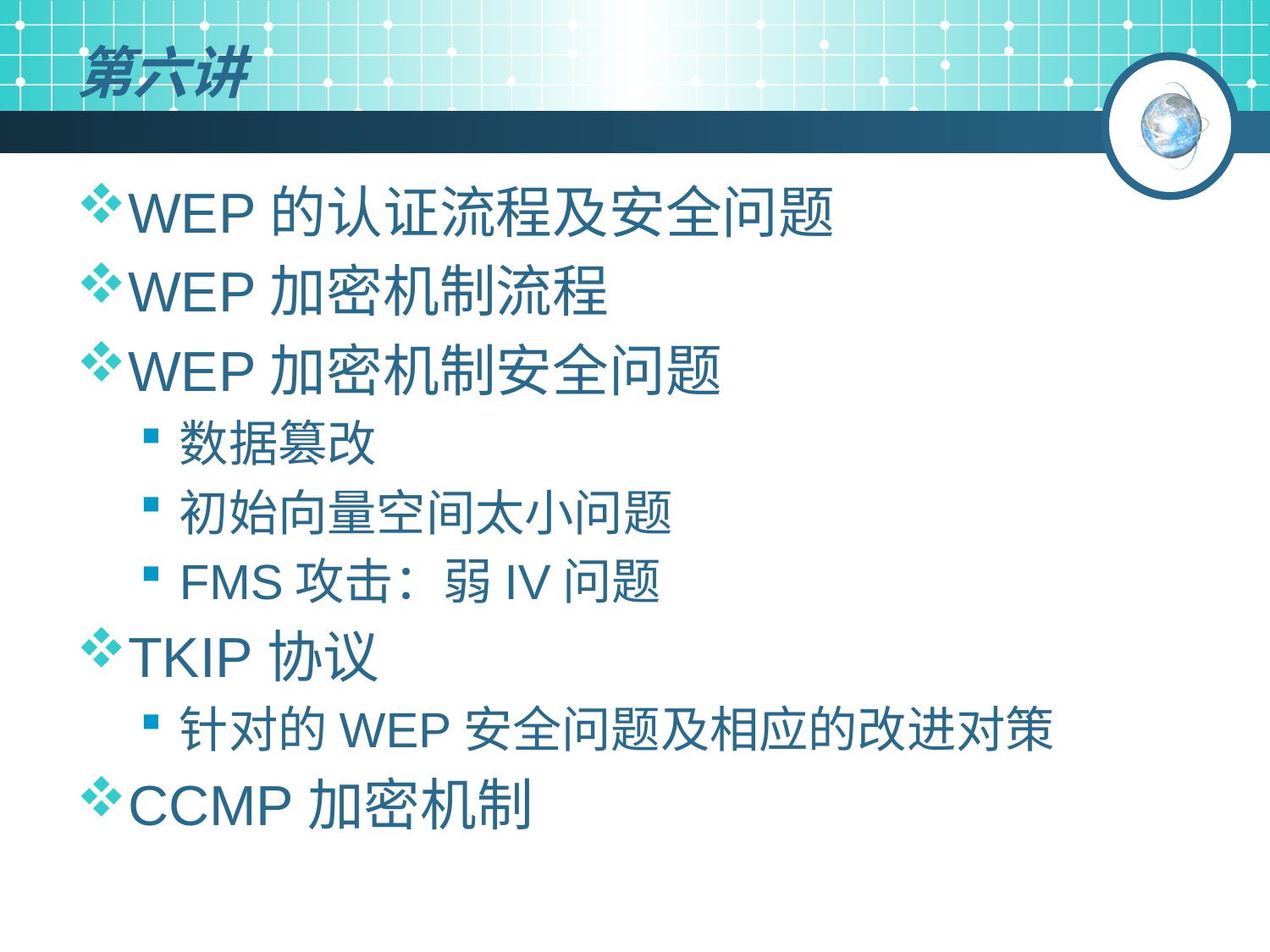

# 第六讲
WEP的认证流程及安全问题
WEP加密机制流程
WEP加密机制安全问题
数据篡改
初始向量空间太小问题
FMS攻击：弱IV问题
TKIP协议
针对的WEP安全问题及相应的改进对策
CCMP加密机制